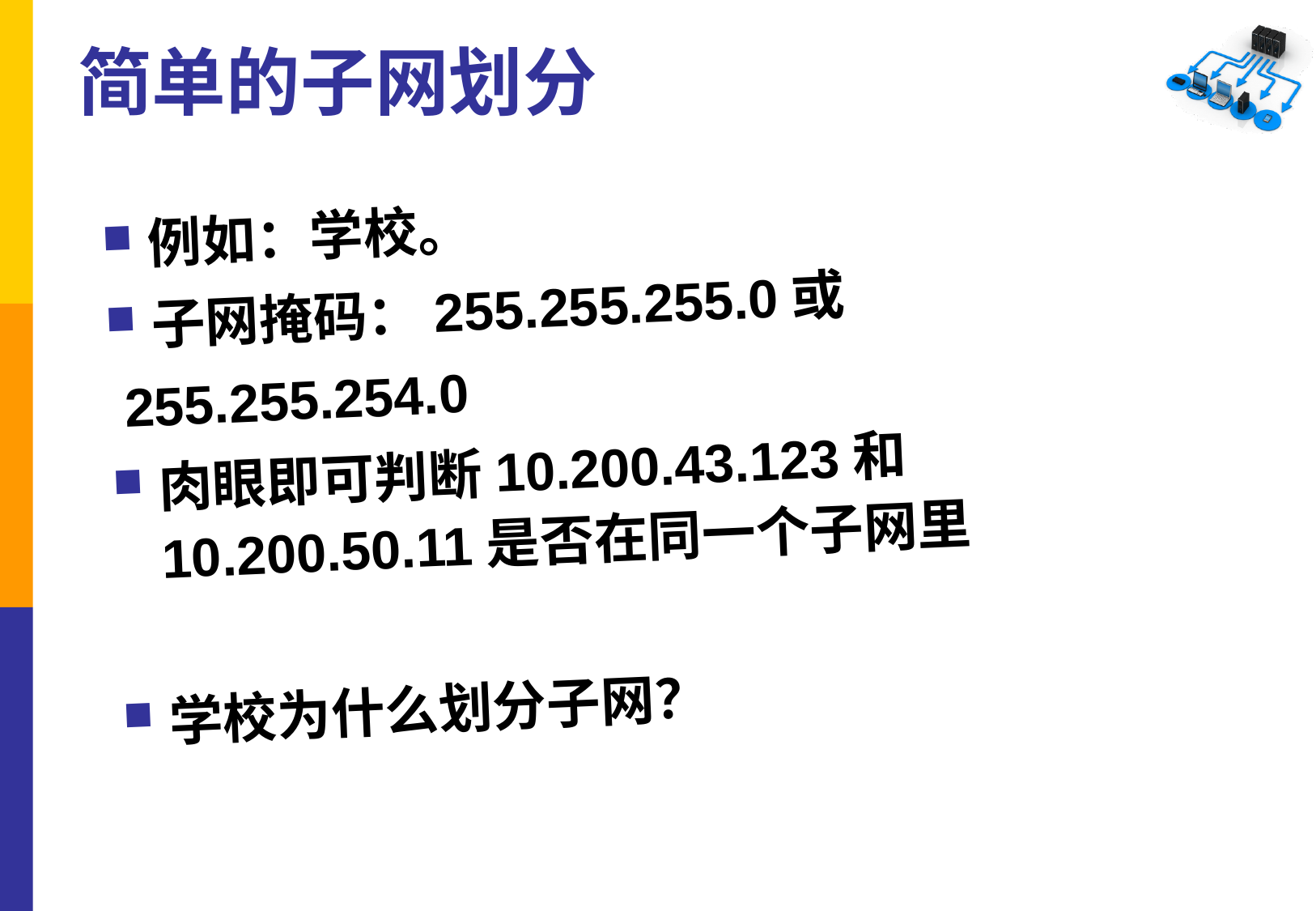

简单的子网划分
例如：学校。
子网掩码：255.255.255.0或
 255.255.254.0
肉眼即可判断10.200.43.123和10.200.50.11是否在同一个子网里

学校为什么划分子网？